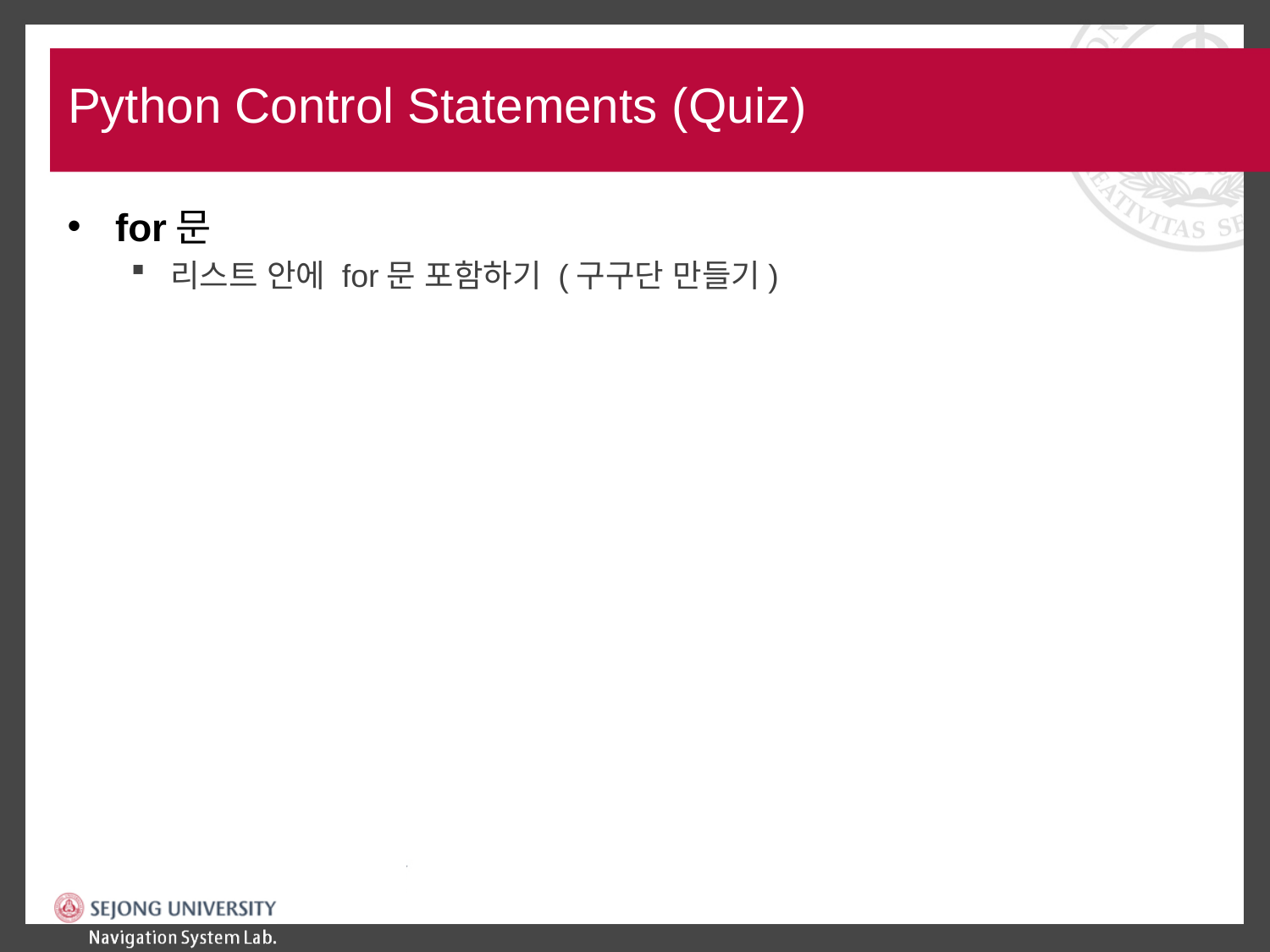

# Python Control Statements (Quiz)
for문
리스트 안에 for문 포함하기 (구구단 만들기)
>>> result = [x*y for x in range(2,10)
			        for y in range(1,10)]
>>> print(result)
   [2, 4, 6, 8, 10, 12, 14, 16, 18, 3, 6, 9, 12, 15, 18, 21, 24, 27, 4, 8, 12, 16, 20, 24, 28, 32, 36, 5, 10, 15, 20, 25, 30, 35, 40, 45, 6, 12, 18, 24, 30, 36, 42 , 48, 54, 7, 14, 21, 28, 35, 42, 49, 56, 63, 8, 16, 24, 32, 40, 48, 56, 64, 72, 9, 18, 27, 36, 45, 54, 63, 72, 81]